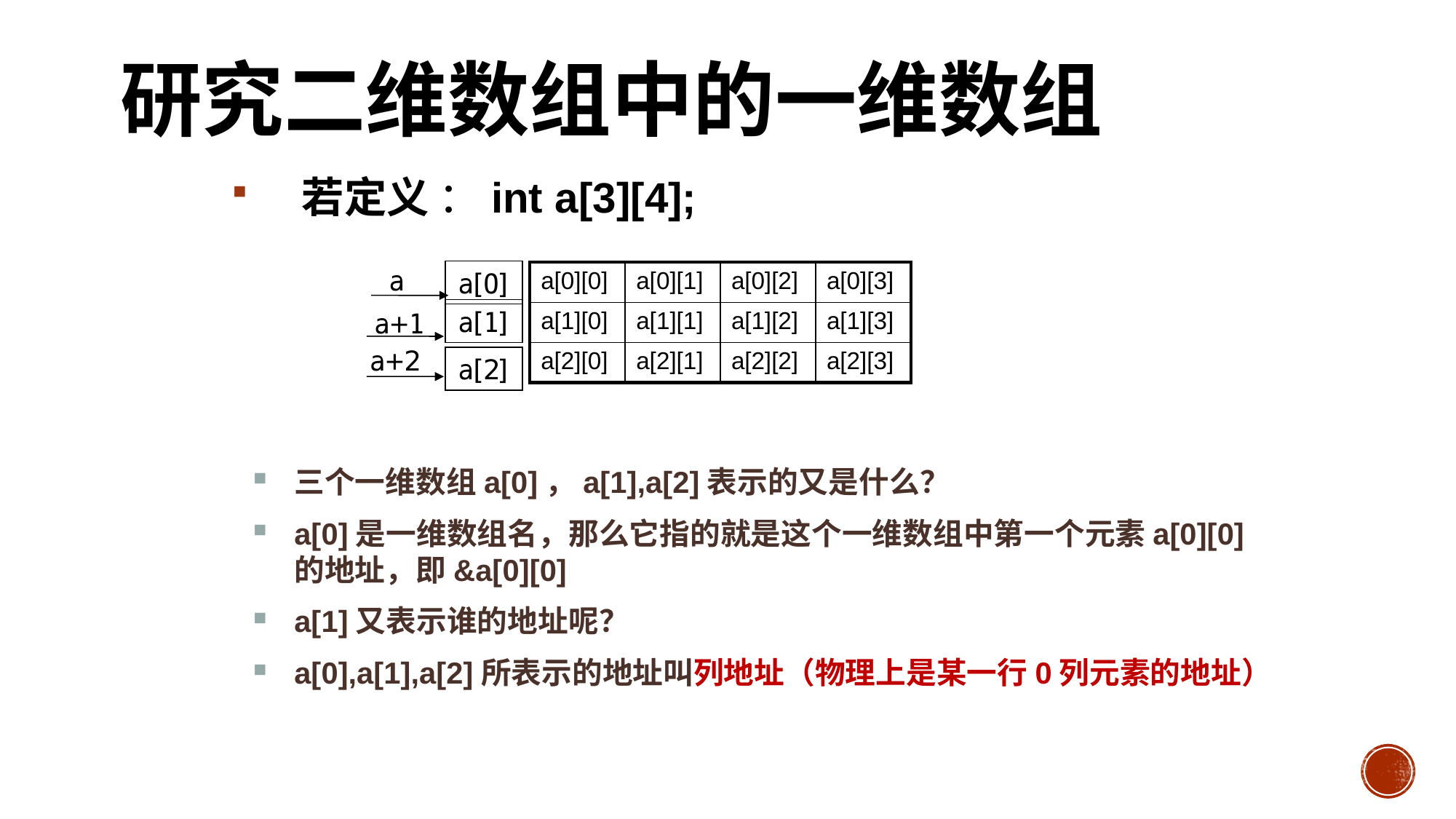

# 研究二维数组中的一维数组
    若定义 ：int a[3][4];
a

a[0]
| a[0][0] | a[0][1] | a[0][2] | a[0][3] |
| --- | --- | --- | --- |
| a[1][0] | a[1][1] | a[1][2] | a[1][3] |
| a[2][0] | a[2][1] | a[2][2] | a[2][3] |
a[1]
a+1

a+2

a[2]
三个一维数组a[0]，a[1],a[2]表示的又是什么？
a[0]是一维数组名，那么它指的就是这个一维数组中第一个元素a[0][0]的地址，即&a[0][0]
a[1]又表示谁的地址呢？
a[0],a[1],a[2]所表示的地址叫列地址（物理上是某一行0列元素的地址）